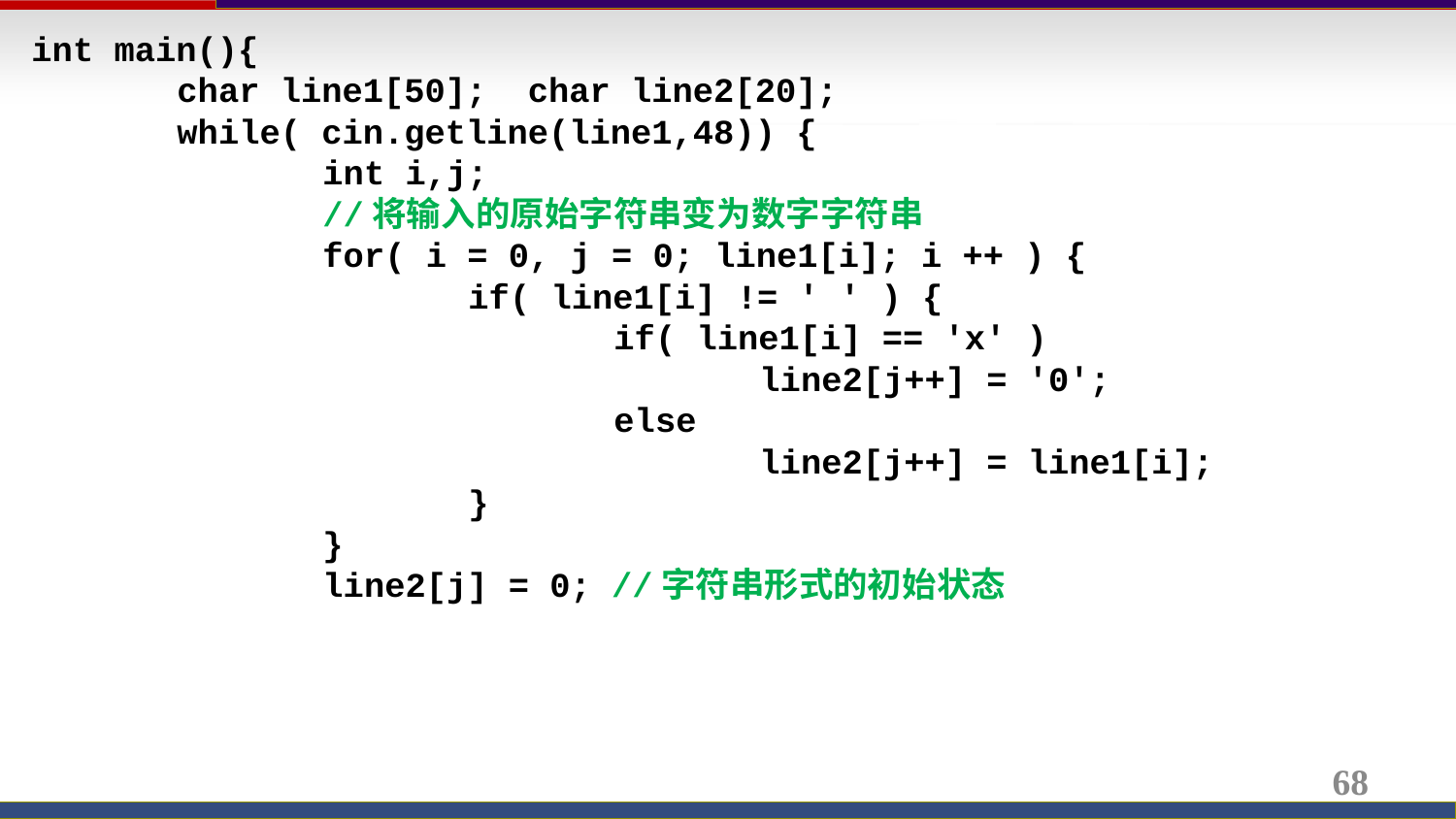

int main(){
	char line1[50];  char line2[20];
	while( cin.getline(line1,48)) {
		int i,j;
		//将输入的原始字符串变为数字字符串
		for( i = 0, j = 0; line1[i]; i ++ ) {
			if( line1[i] != ' ' ) {
				if( line1[i] == 'x' )
					line2[j++] = '0';
				else
					line2[j++] = line1[i];
			}
		}
		line2[j] = 0; //字符串形式的初始状态